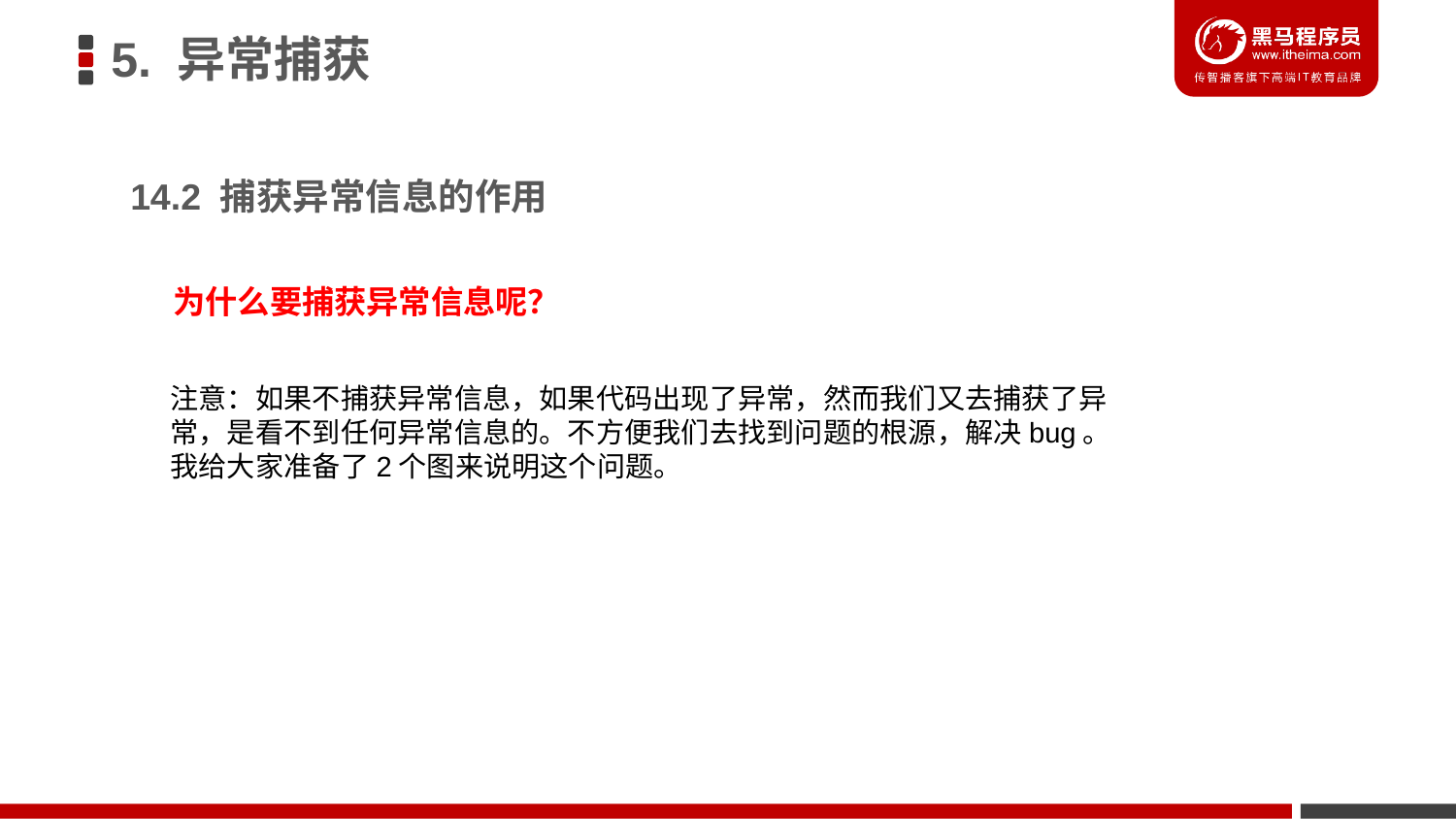

5. 异常捕获
14.2 捕获异常信息的作用
为什么要捕获异常信息呢？
注意：如果不捕获异常信息，如果代码出现了异常，然而我们又去捕获了异常，是看不到任何异常信息的。不方便我们去找到问题的根源，解决bug。
我给大家准备了2个图来说明这个问题。